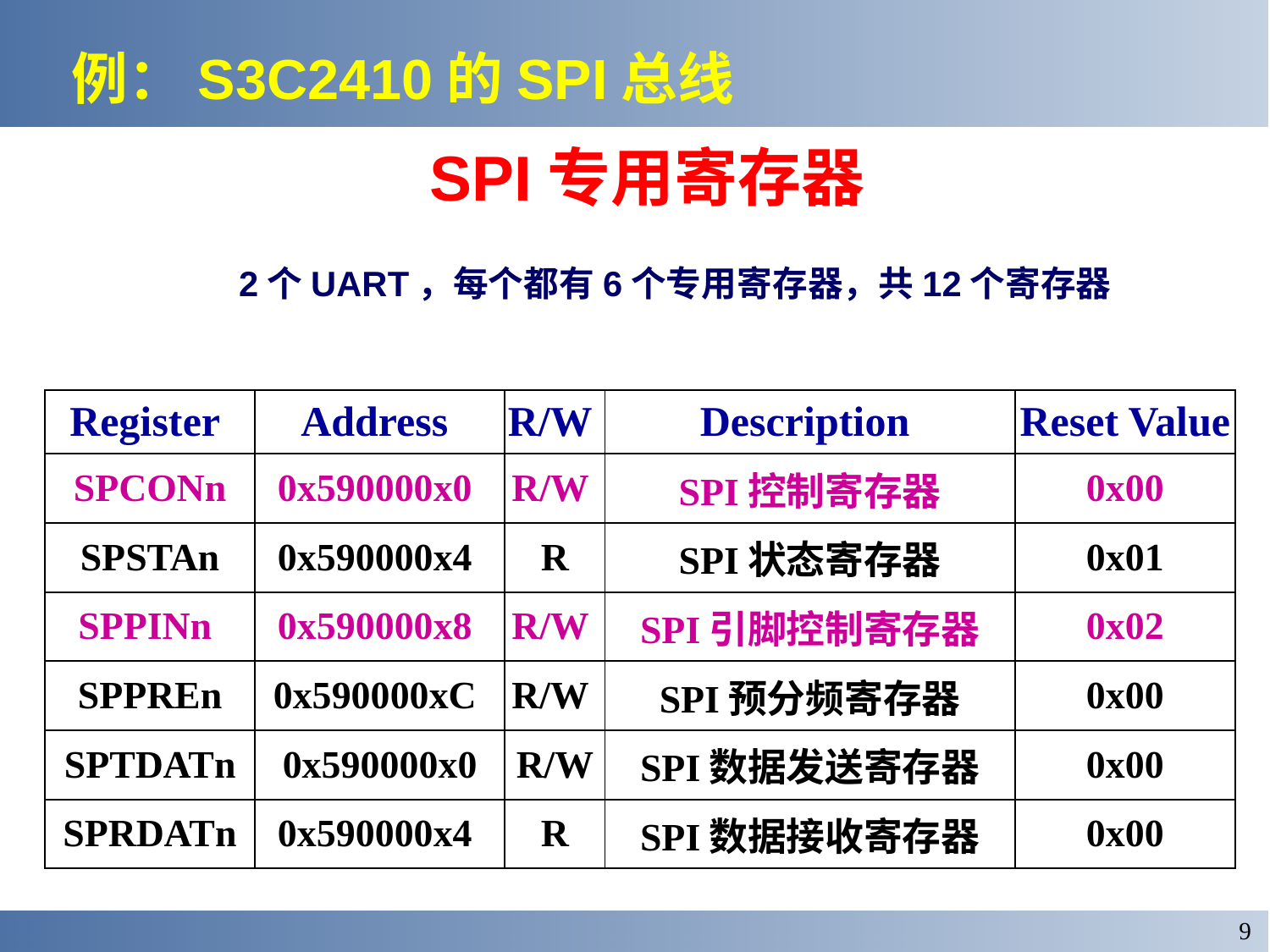

# 例：S3C2410的SPI总线
SPI专用寄存器

		2个UART，每个都有6个专用寄存器，共12个寄存器
| Register | Address | R/W | Description | Reset Value |
| --- | --- | --- | --- | --- |
| SPCONn | 0x590000x0 | R/W | SPI控制寄存器 | 0x00 |
| SPSTAn | 0x590000x4 | R | SPI状态寄存器 | 0x01 |
| SPPINn | 0x590000x8 | R/W | SPI引脚控制寄存器 | 0x02 |
| SPPREn | 0x590000xC | R/W | SPI预分频寄存器 | 0x00 |
| SPTDATn | 0x590000x0 | R/W | SPI数据发送寄存器 | 0x00 |
| SPRDATn | 0x590000x4 | R | SPI数据接收寄存器 | 0x00 |